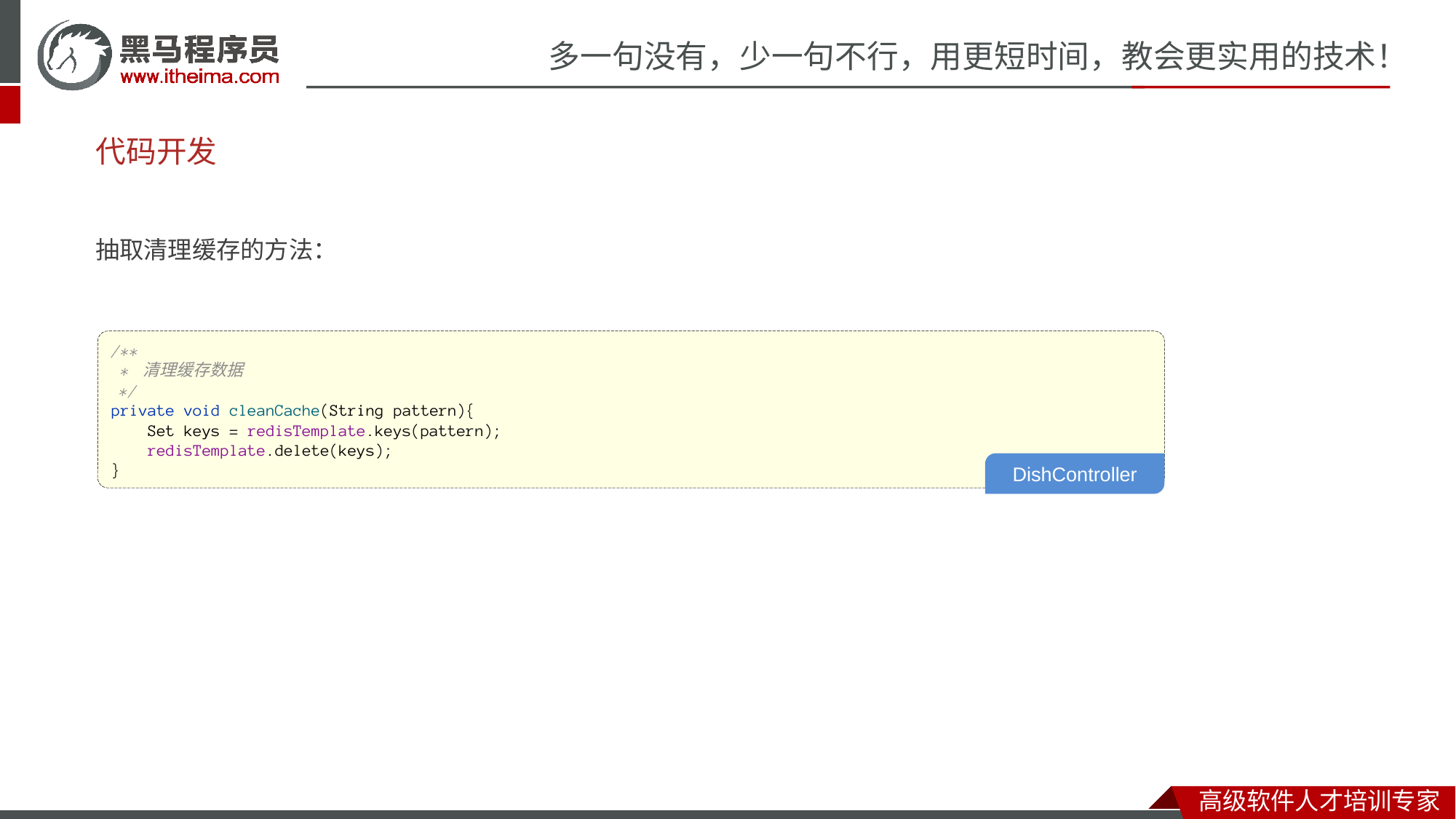

# 代码开发
抽取清理缓存的方法：
/**
 * 清理缓存数据
 */
private void cleanCache(String pattern){
    Set keys = redisTemplate.keys(pattern);
    redisTemplate.delete(keys);
}
DishController